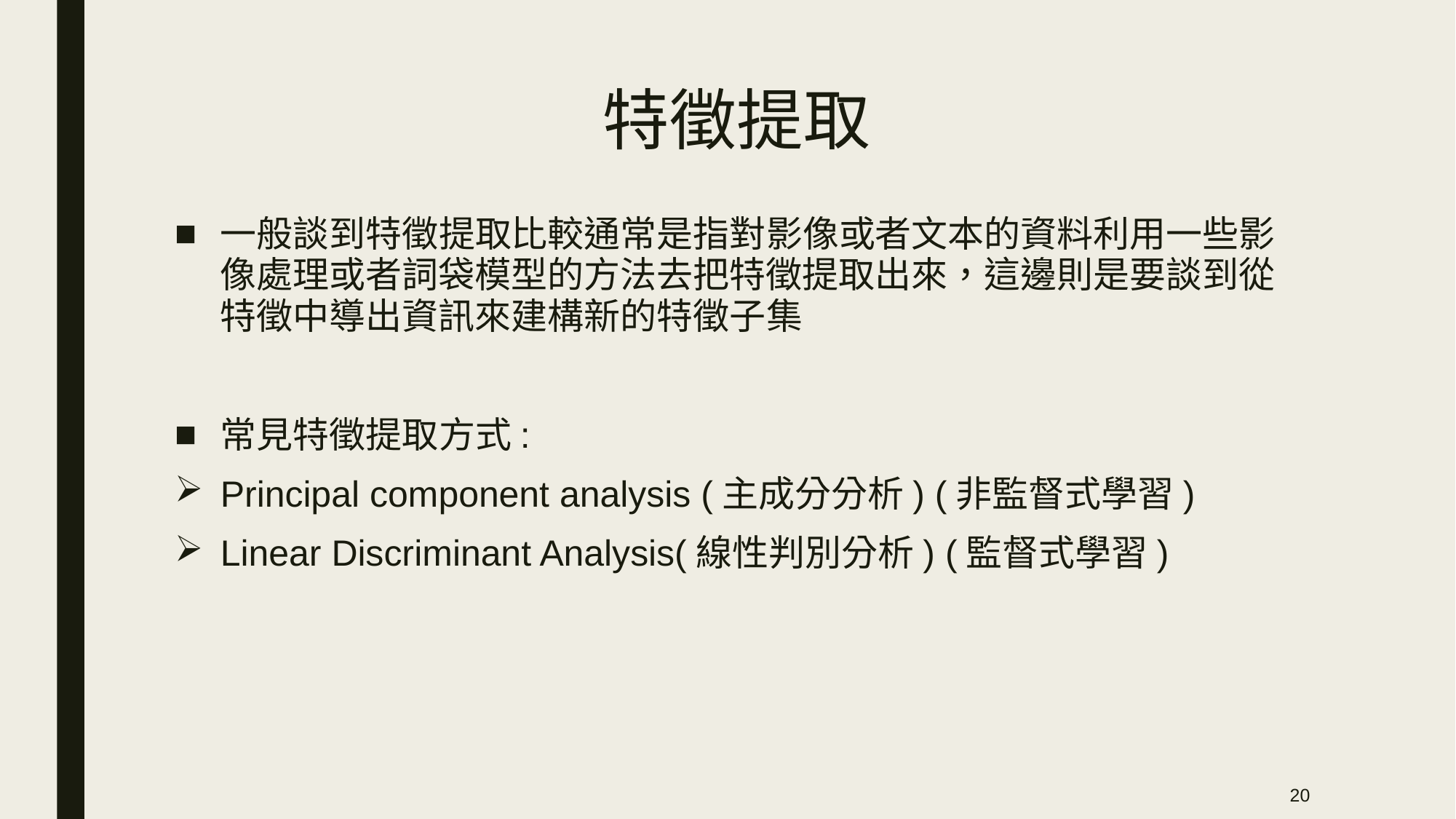

# 特徵提取
一般談到特徵提取比較通常是指對影像或者文本的資料利用一些影像處理或者詞袋模型的方法去把特徵提取出來，這邊則是要談到從特徵中導出資訊來建構新的特徵子集

常見特徵提取方式:
Principal component analysis (主成分分析) (非監督式學習)
Linear Discriminant Analysis(線性判別分析) (監督式學習)

20